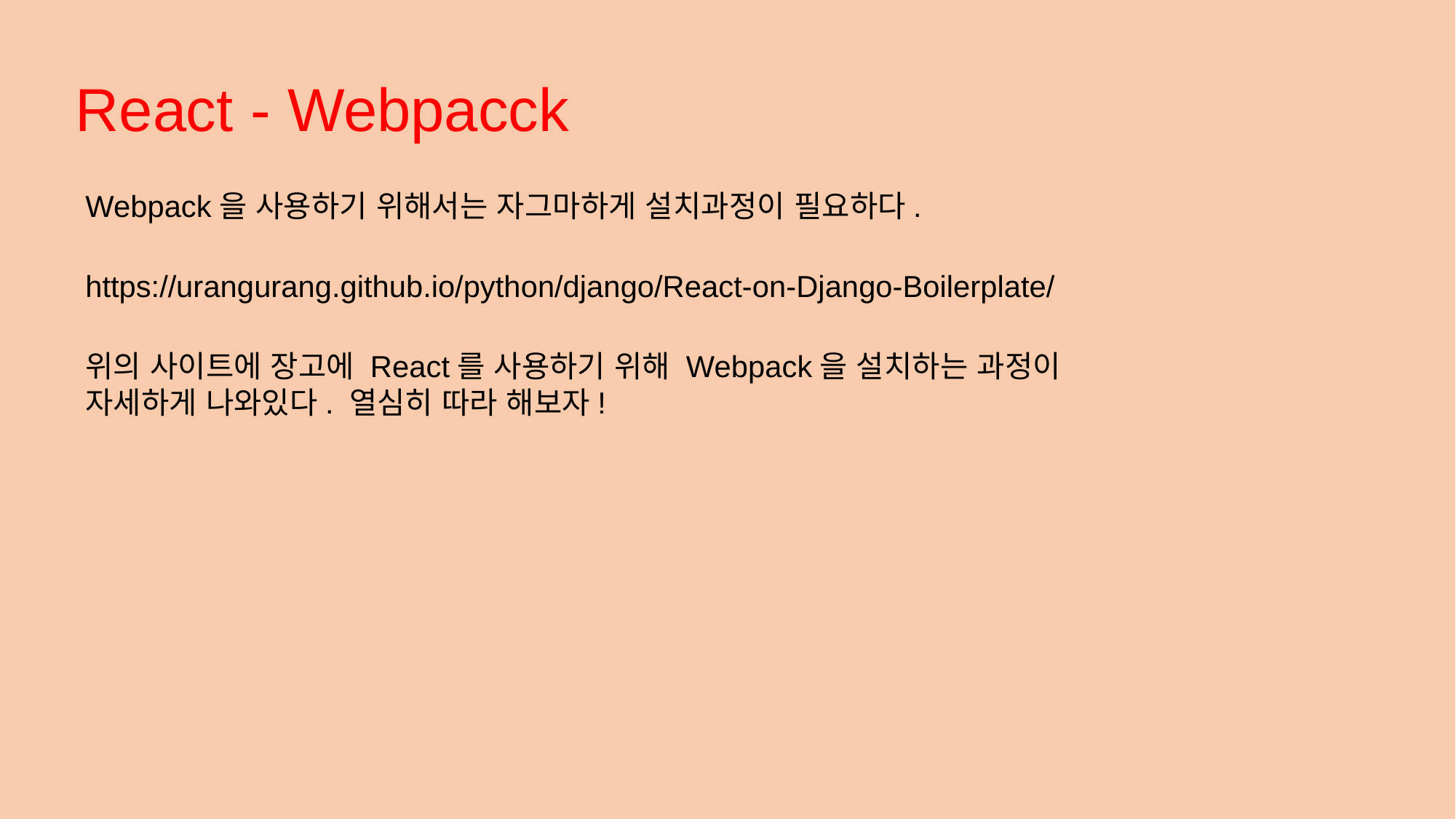

React - Webpacck
Webpack을 사용하기 위해서는 자그마하게 설치과정이 필요하다.
https://urangurang.github.io/python/django/React-on-Django-Boilerplate/
위의 사이트에 장고에 React를 사용하기 위해 Webpack을 설치하는 과정이 자세하게 나와있다. 열심히 따라 해보자!